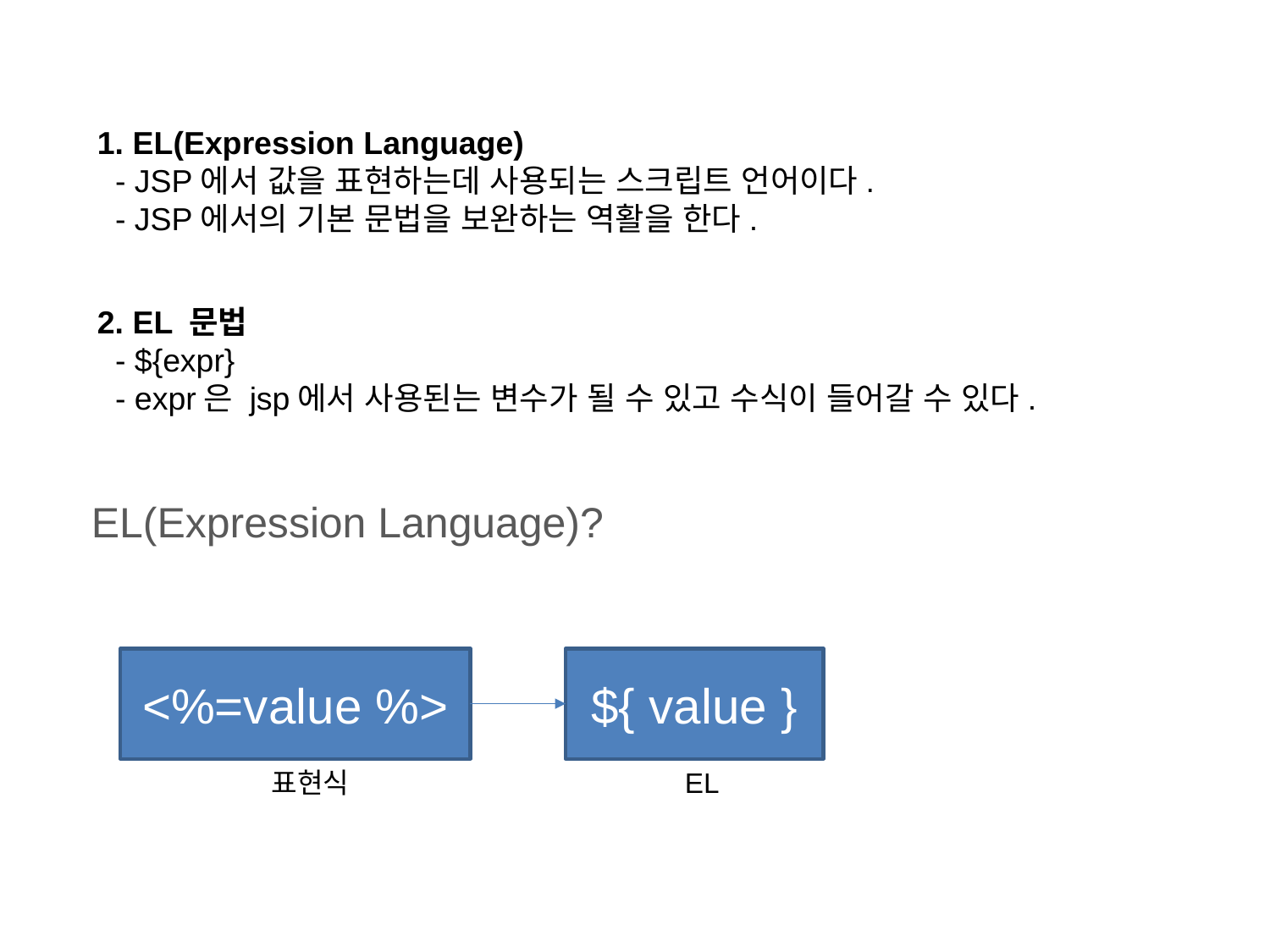

1. EL(Expression Language)
  - JSP에서 값을 표현하는데 사용되는 스크립트 언어이다.
  - JSP에서의 기본 문법을 보완하는 역활을 한다.
2. EL 문법
  - ${expr}
  - expr은 jsp에서 사용된는 변수가 될 수 있고 수식이 들어갈 수 있다.
EL(Expression Language)?
<%=value %>
${ value }
표현식
EL